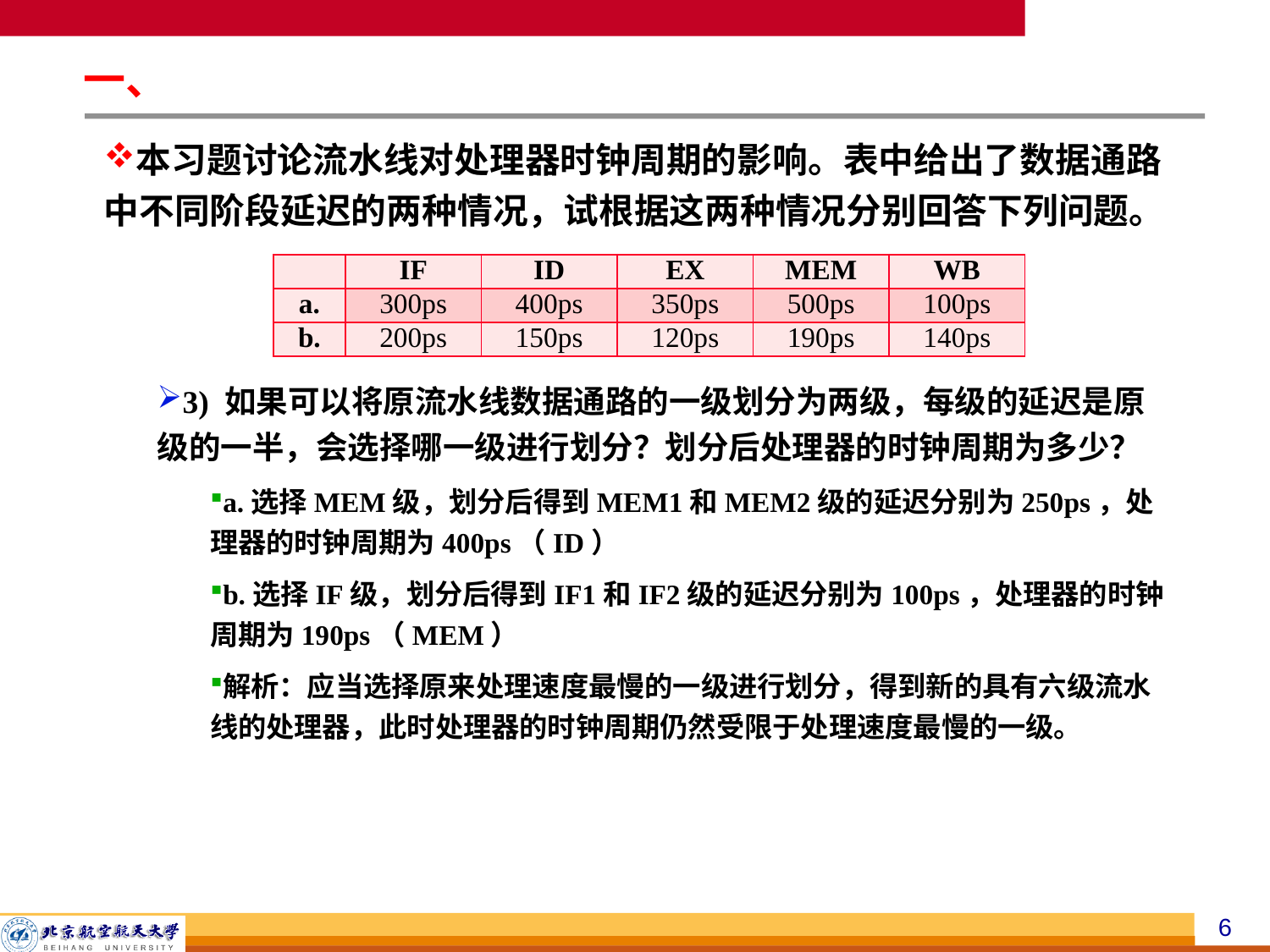

一、
本习题讨论流水线对处理器时钟周期的影响。表中给出了数据通路中不同阶段延迟的两种情况，试根据这两种情况分别回答下列问题。

3) 如果可以将原流水线数据通路的一级划分为两级，每级的延迟是原级的一半，会选择哪一级进行划分？划分后处理器的时钟周期为多少？
a.选择MEM级，划分后得到MEM1和MEM2级的延迟分别为250ps，处理器的时钟周期为400ps（ID）
b.选择IF级，划分后得到IF1和IF2级的延迟分别为100ps，处理器的时钟周期为190ps（MEM）
解析：应当选择原来处理速度最慢的一级进行划分，得到新的具有六级流水线的处理器，此时处理器的时钟周期仍然受限于处理速度最慢的一级。
|  | IF | ID | EX | MEM | WB |
| --- | --- | --- | --- | --- | --- |
| a. | 300ps | 400ps | 350ps | 500ps | 100ps |
| b. | 200ps | 150ps | 120ps | 190ps | 140ps |